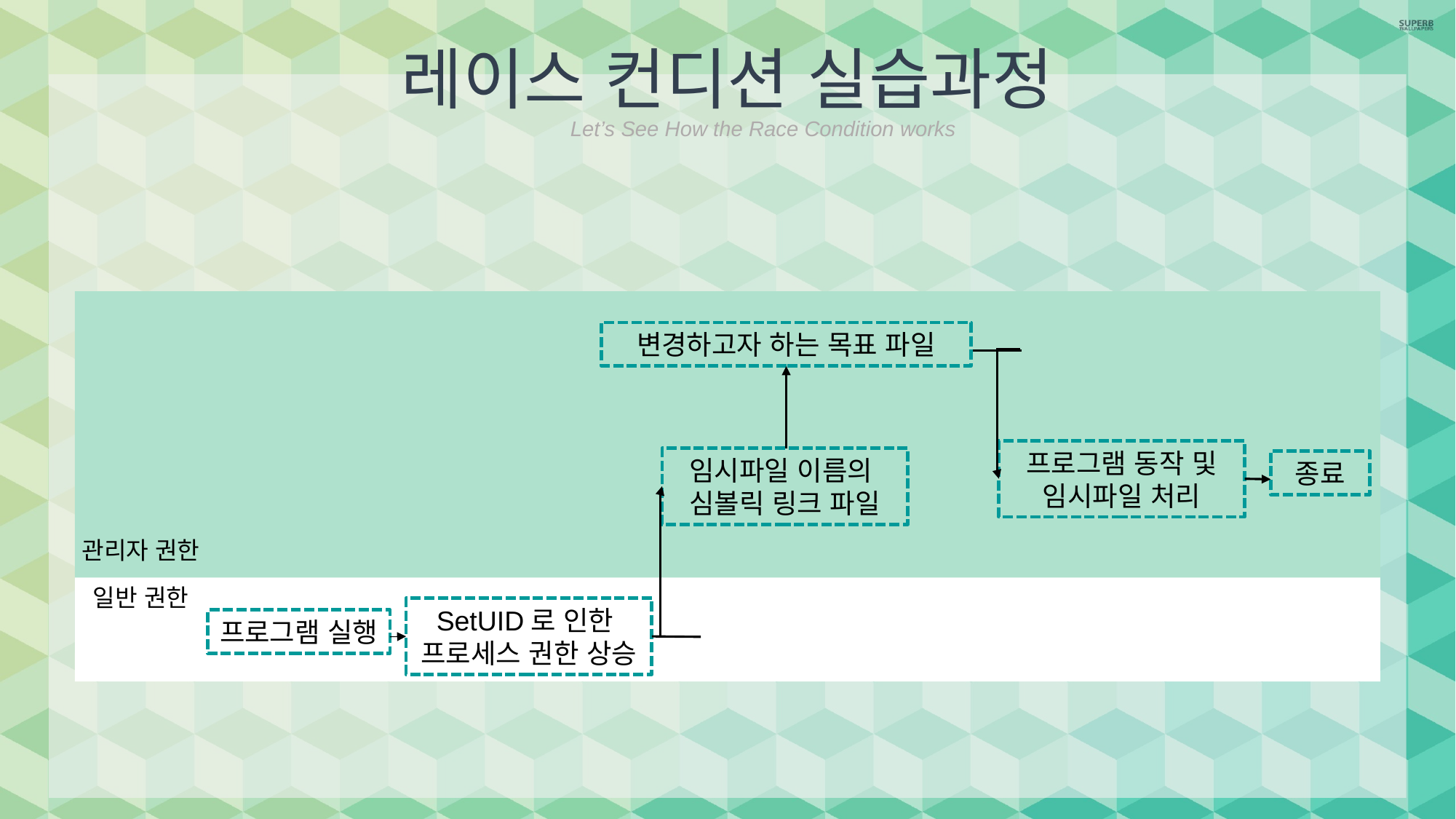

레이스 컨디션 실습과정

Let’s See How the Race Condition works

변경하고자 하는 목표 파일
프로그램 동작 및
임시파일 처리
임시파일 이름의
심볼릭 링크 파일
종료
관리자 권한
일반 권한
SetUID로 인한
프로세스 권한 상승
프로그램 실행